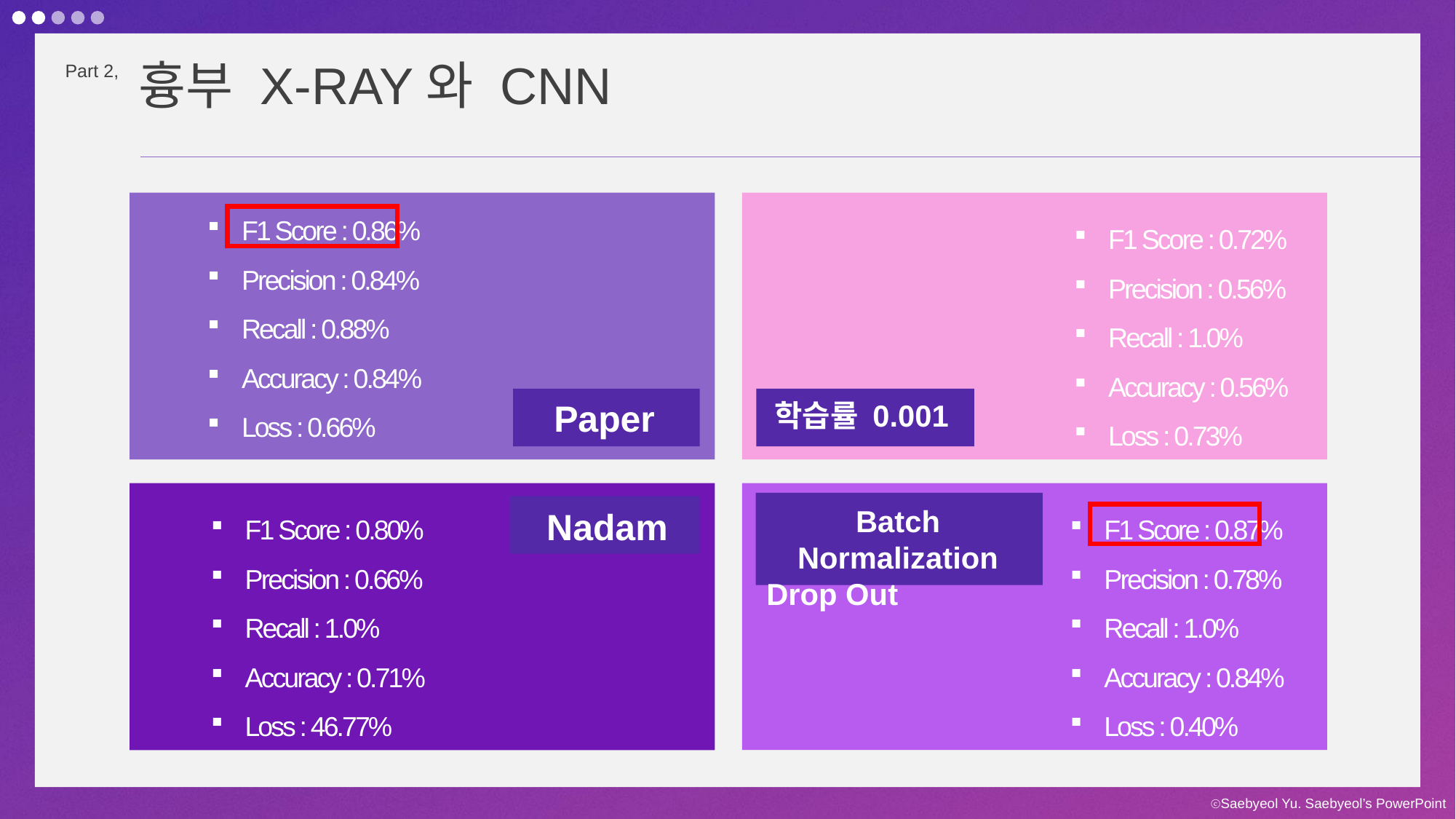

흉부 X-RAY와 CNN
Part 2,
F1 Score : 0.86%
Precision : 0.84%
Recall : 0.88%
Accuracy : 0.84%
Loss : 0.66%

F1 Score : 0.72%
Precision : 0.56%
Recall : 1.0%
Accuracy : 0.56%
Loss : 0.73%

Paper
학습률 0.001

F1 Score : 0.80%
Precision : 0.66%
Recall : 1.0%
Accuracy : 0.71%
Loss : 46.77%
F1 Score : 0.87%
Precision : 0.78%
Recall : 1.0%
Accuracy : 0.84%
Loss : 0.40%

Batch Normalization
Drop Out
Nadam